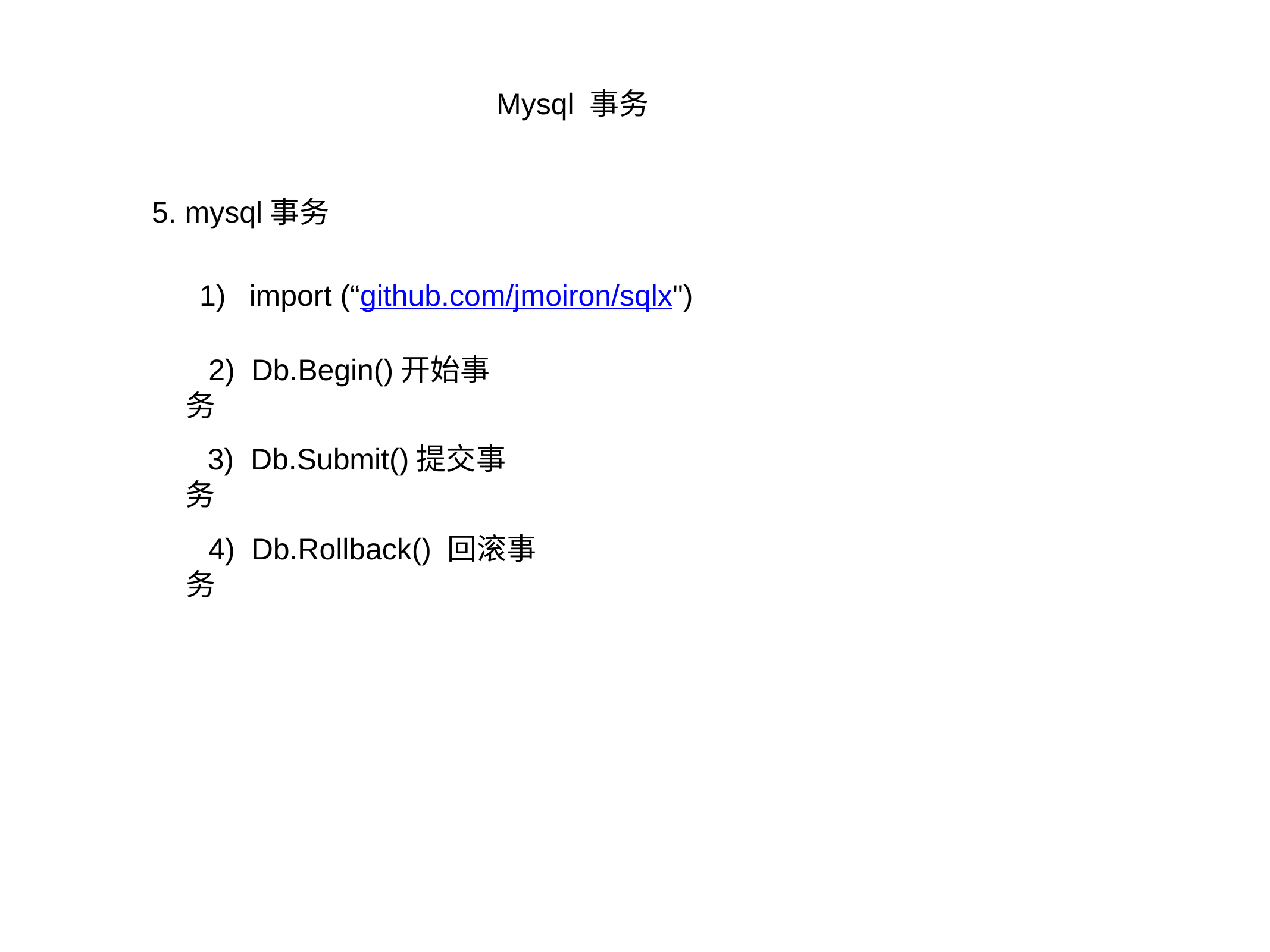

Mysql 事务
5. mysql事务
 import (“github.com/jmoiron/sqlx")
2)  Db.Begin()开始事务
3)  Db.Submit()提交事务
4)  Db.Rollback() 回滚事务